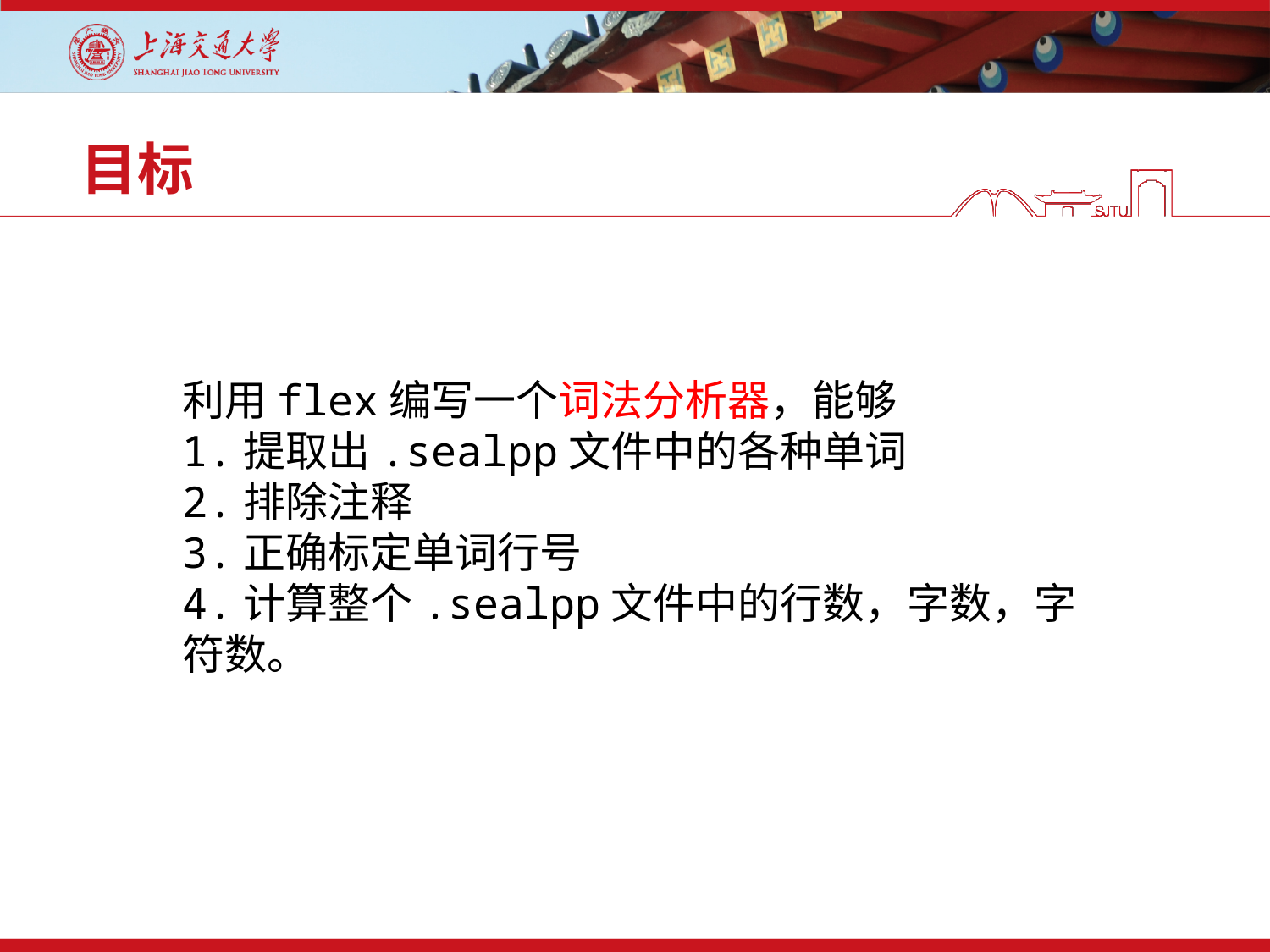

# 目标
利用flex编写一个词法分析器，能够
1.提取出.sealpp文件中的各种单词
2.排除注释
3.正确标定单词行号
4.计算整个.sealpp文件中的行数，字数，字符数。